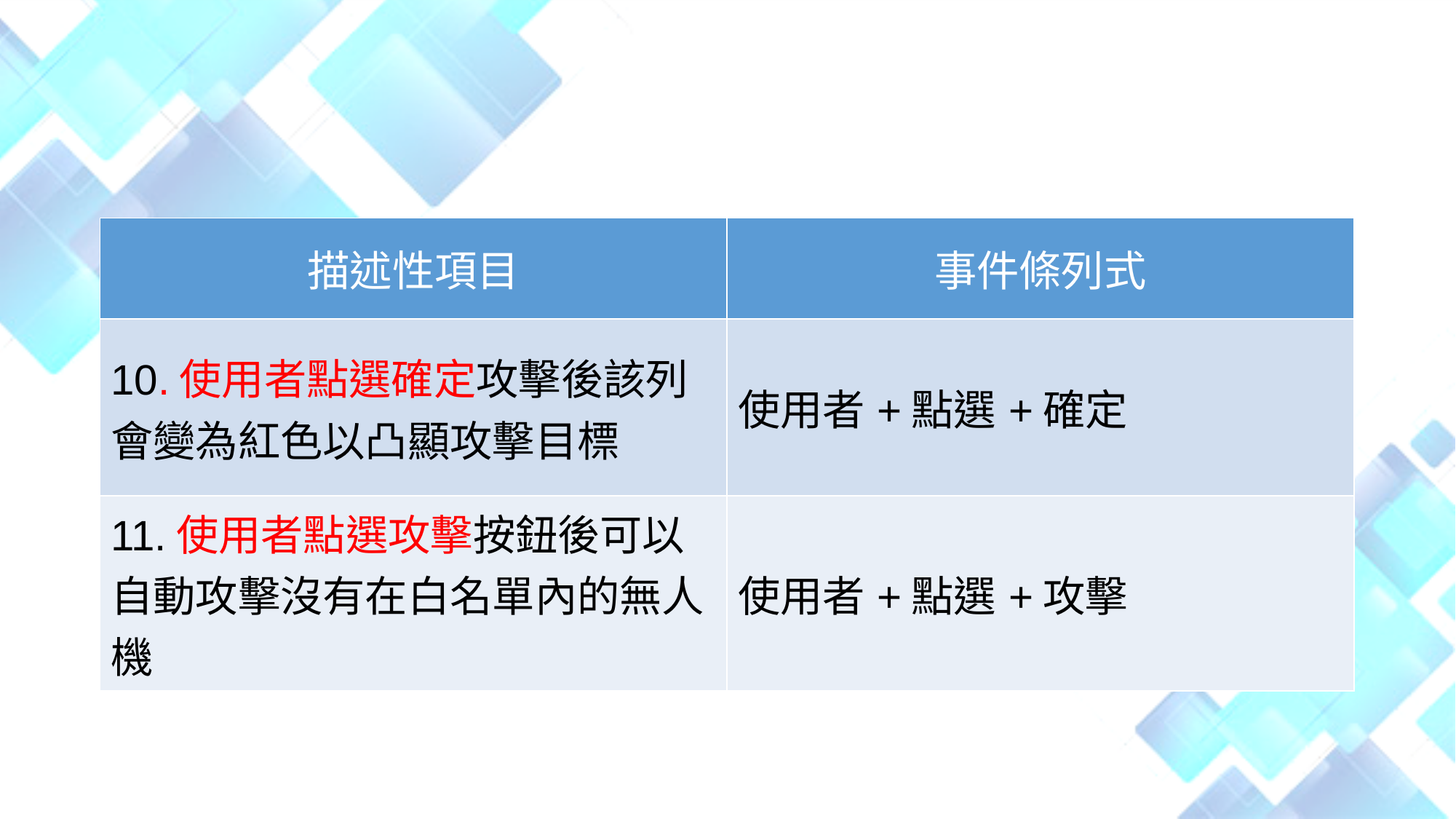

| 描述性項目 | 事件條列式 |
| --- | --- |
| 10.使用者點選確定攻擊後該列會變為紅色以凸顯攻擊目標 | 使用者+點選+確定 |
| 11.使用者點選攻擊按鈕後可以自動攻擊沒有在白名單內的無人機 | 使用者+點選+攻擊 |